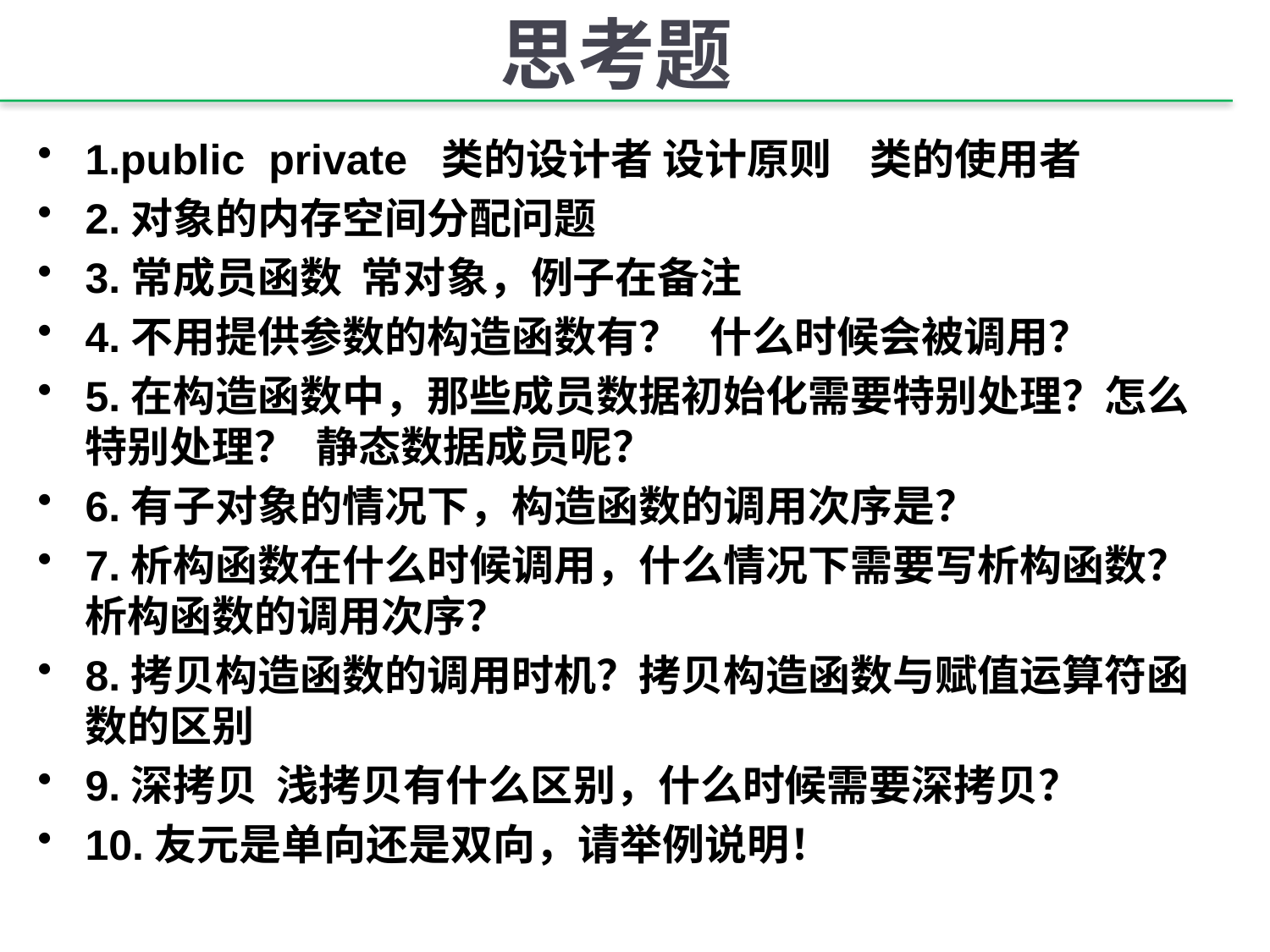

# 思考题
1.public  private  类的设计者 设计原则    类的使用者
2.对象的内存空间分配问题
3.常成员函数  常对象，例子在备注
4.不用提供参数的构造函数有？   什么时候会被调用？
5.在构造函数中，那些成员数据初始化需要特别处理？怎么特别处理？  静态数据成员呢？
6.有子对象的情况下，构造函数的调用次序是？
7.析构函数在什么时候调用，什么情况下需要写析构函数？析构函数的调用次序？
8.拷贝构造函数的调用时机？拷贝构造函数与赋值运算符函数的区别
9.深拷贝  浅拷贝有什么区别，什么时候需要深拷贝？
10.友元是单向还是双向，请举例说明！